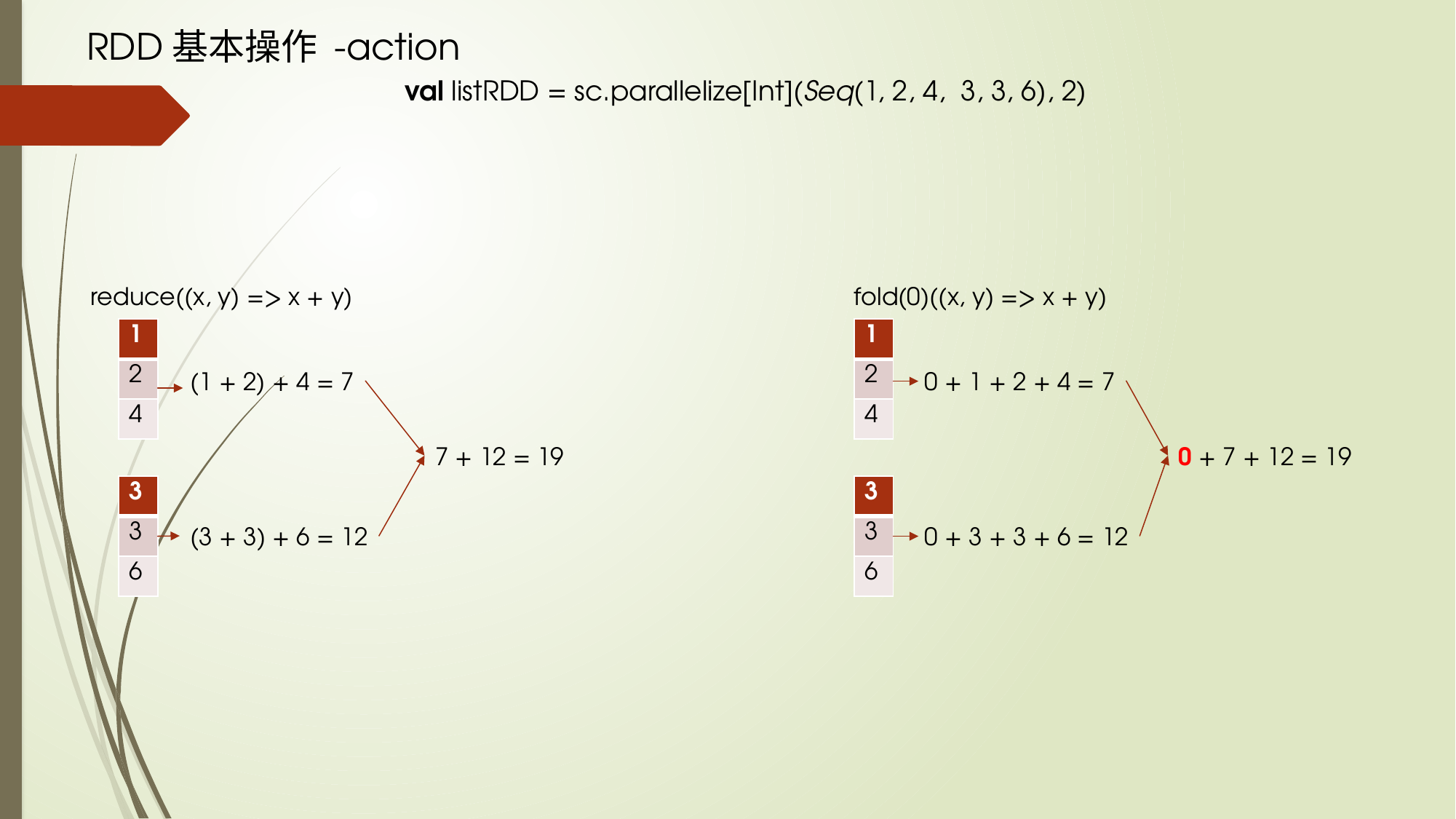

RDD基本操作 -action
val listRDD = sc.parallelize[Int](Seq(1, 2, 4,  3, 3, 6), 2)
reduce((x, y) => x + y)
fold(0)((x, y) => x + y)
| 1 |
| --- |
| 2 |
| 4 |
| 1 |
| --- |
| 2 |
| 4 |
(1 + 2) + 4 = 7
0 + 1 + 2 + 4 = 7
7 + 12 = 19
0 + 7 + 12 = 19
| 3 |
| --- |
| 3 |
| 6 |
| 3 |
| --- |
| 3 |
| 6 |
(3 + 3) + 6 = 12
0 + 3 + 3 + 6 = 12